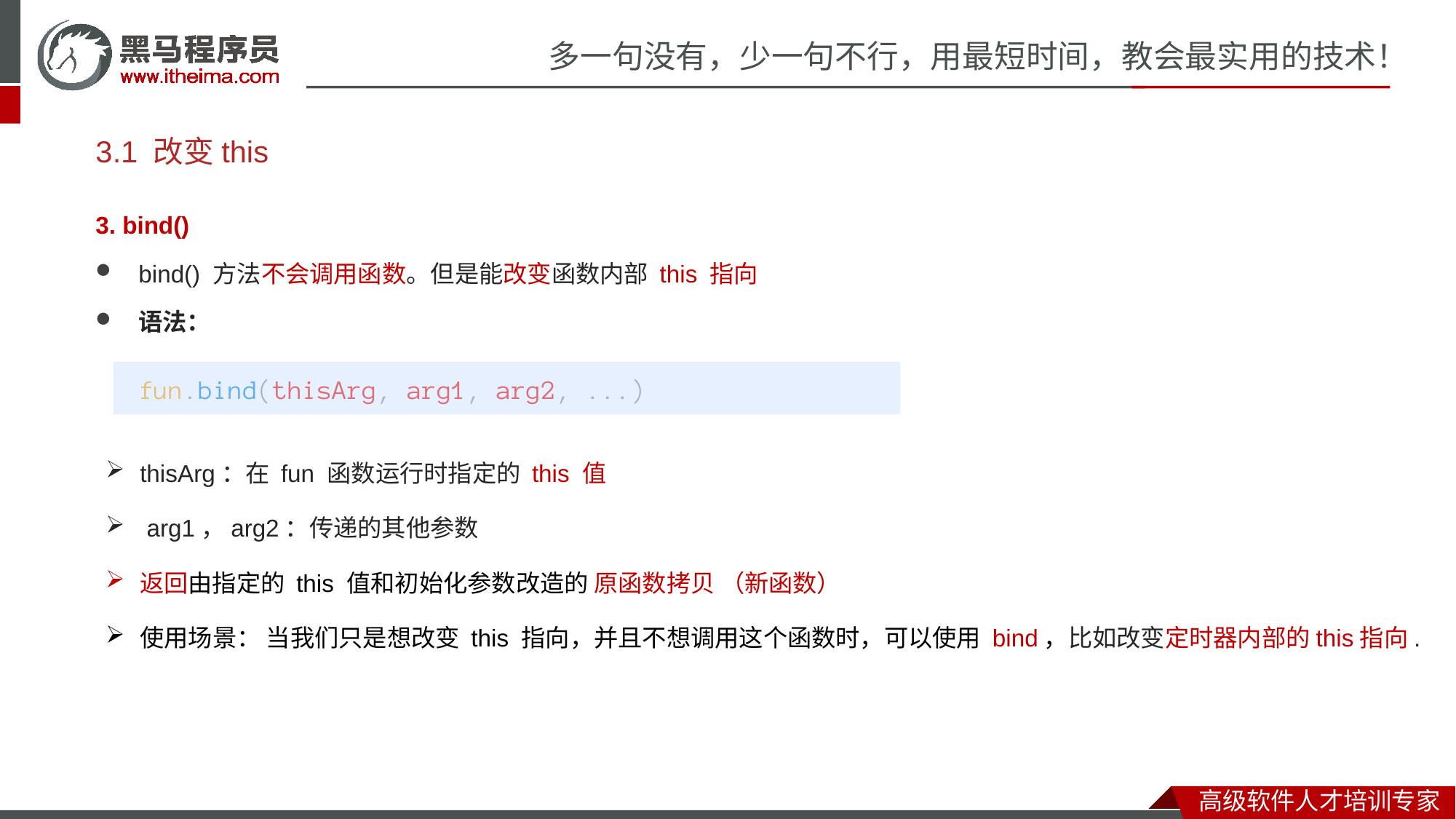

# 3.1 改变this
3. bind()
bind() 方法不会调用函数。但是能改变函数内部 this 指向
语法：

 fun.bind(thisArg, arg1, arg2, ...)
thisArg：在 fun 函数运行时指定的 this 值
 arg1，arg2：传递的其他参数
返回由指定的 this 值和初始化参数改造的 原函数拷贝 （新函数）
使用场景： 当我们只是想改变 this 指向，并且不想调用这个函数时，可以使用 bind，比如改变定时器内部的this指向.